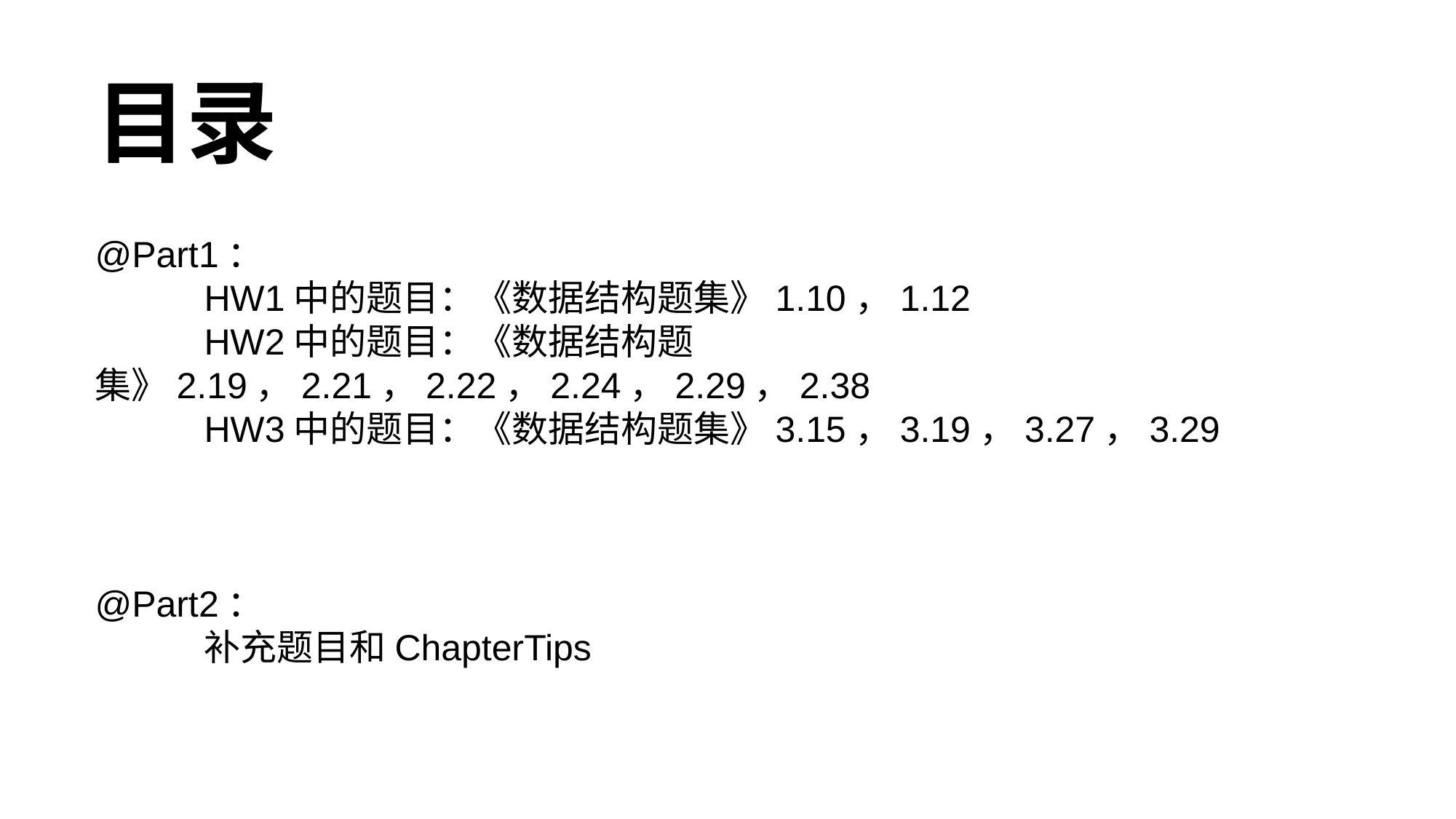

# 目录
@Part1：
	HW1中的题目：《数据结构题集》1.10，1.12
	HW2中的题目：《数据结构题集》2.19，2.21，2.22，2.24，2.29，2.38
	HW3中的题目：《数据结构题集》3.15，3.19，3.27，3.29

@Part2：
    	补充题目和ChapterTips